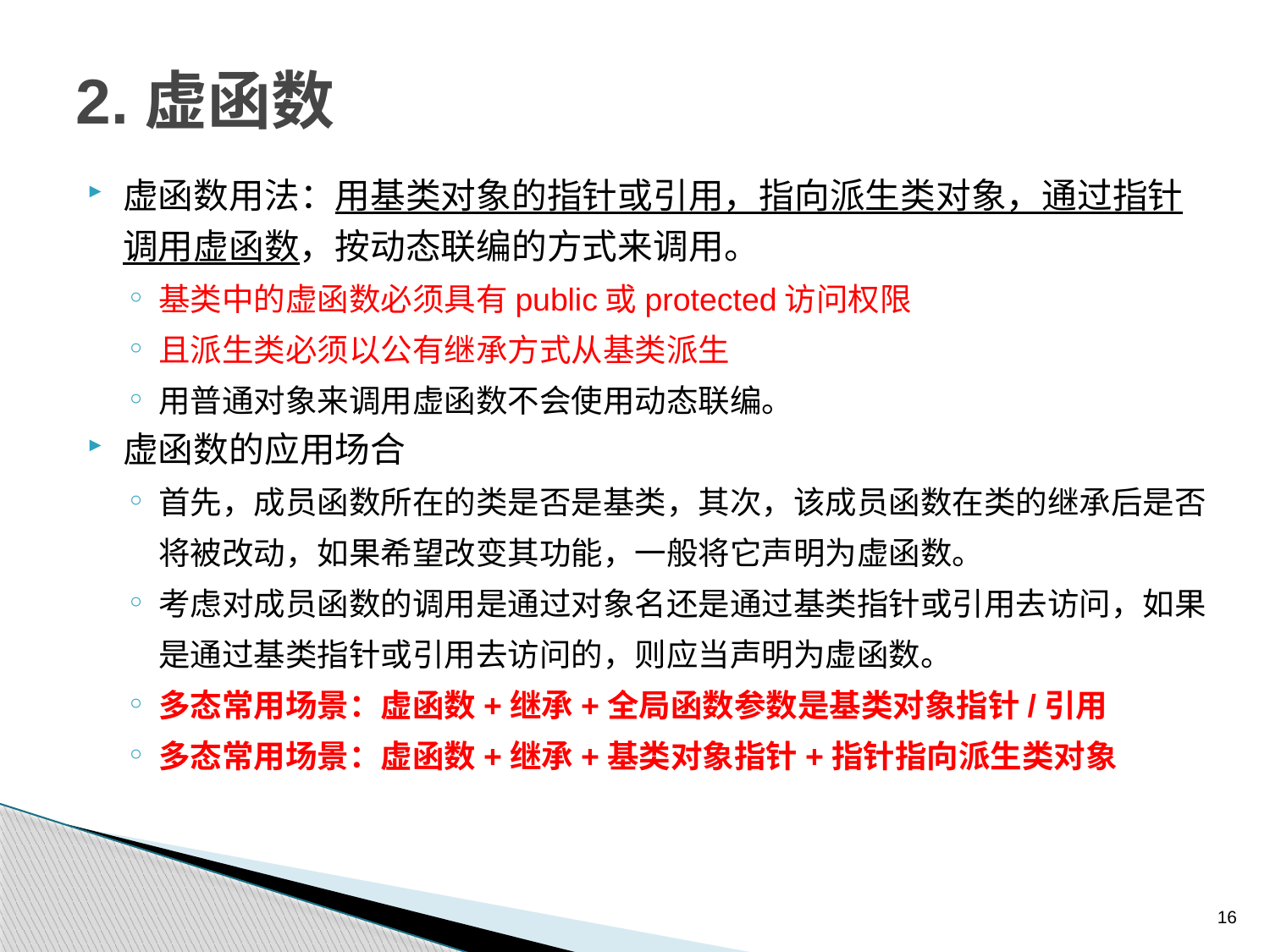

# 2.虚函数
虚函数用法：用基类对象的指针或引用，指向派生类对象，通过指针调用虚函数，按动态联编的方式来调用。
基类中的虚函数必须具有public或protected访问权限
且派生类必须以公有继承方式从基类派生
用普通对象来调用虚函数不会使用动态联编。
虚函数的应用场合
首先，成员函数所在的类是否是基类，其次，该成员函数在类的继承后是否将被改动，如果希望改变其功能，一般将它声明为虚函数。
考虑对成员函数的调用是通过对象名还是通过基类指针或引用去访问，如果是通过基类指针或引用去访问的，则应当声明为虚函数。
多态常用场景：虚函数+继承+全局函数参数是基类对象指针/引用
多态常用场景：虚函数+继承+基类对象指针+指针指向派生类对象

16